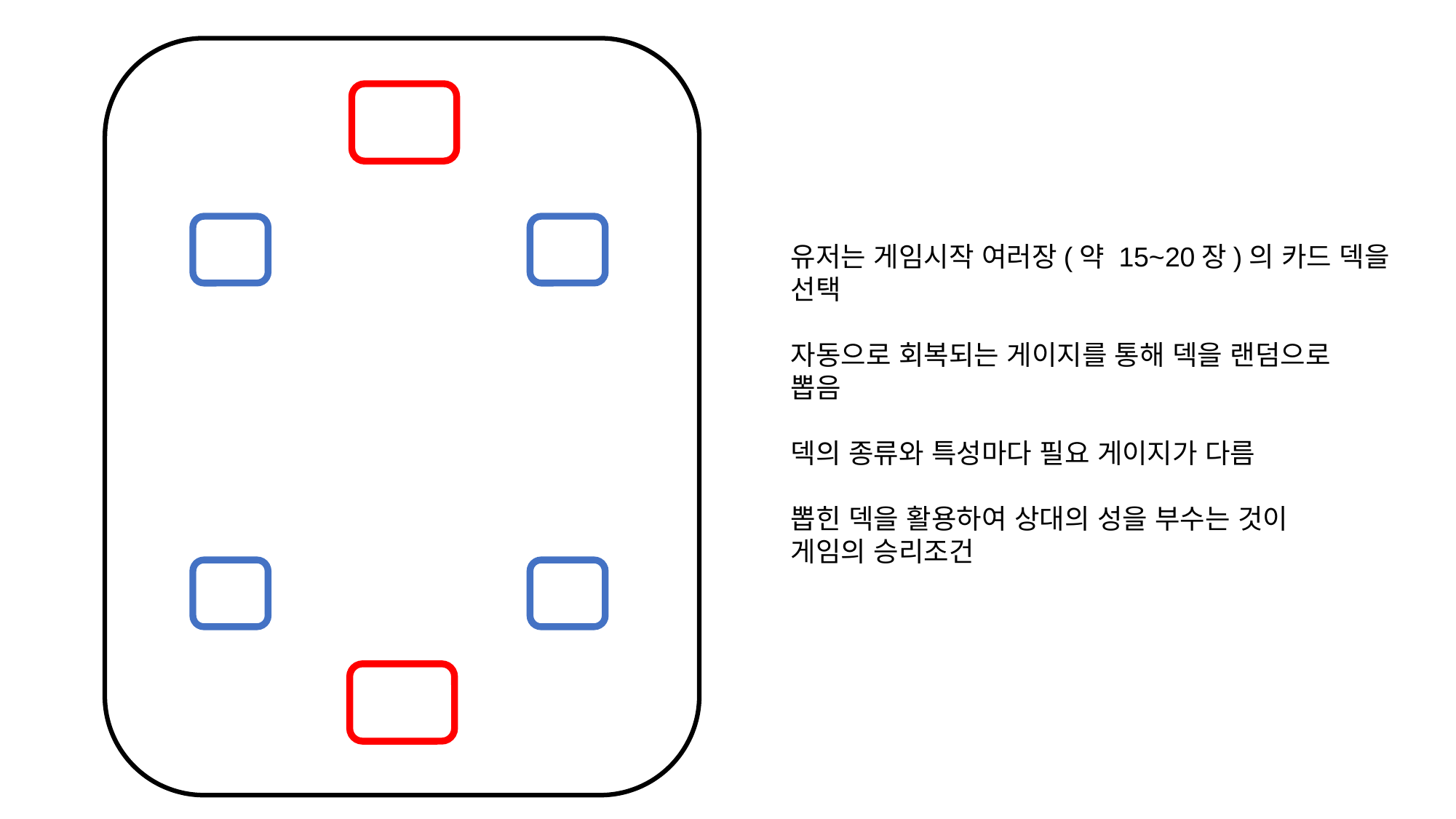

유저는 게임시작 여러장(약 15~20장)의 카드 덱을
선택

자동으로 회복되는 게이지를 통해 덱을 랜덤으로
뽑음

덱의 종류와 특성마다 필요 게이지가 다름

뽑힌 덱을 활용하여 상대의 성을 부수는 것이
게임의 승리조건